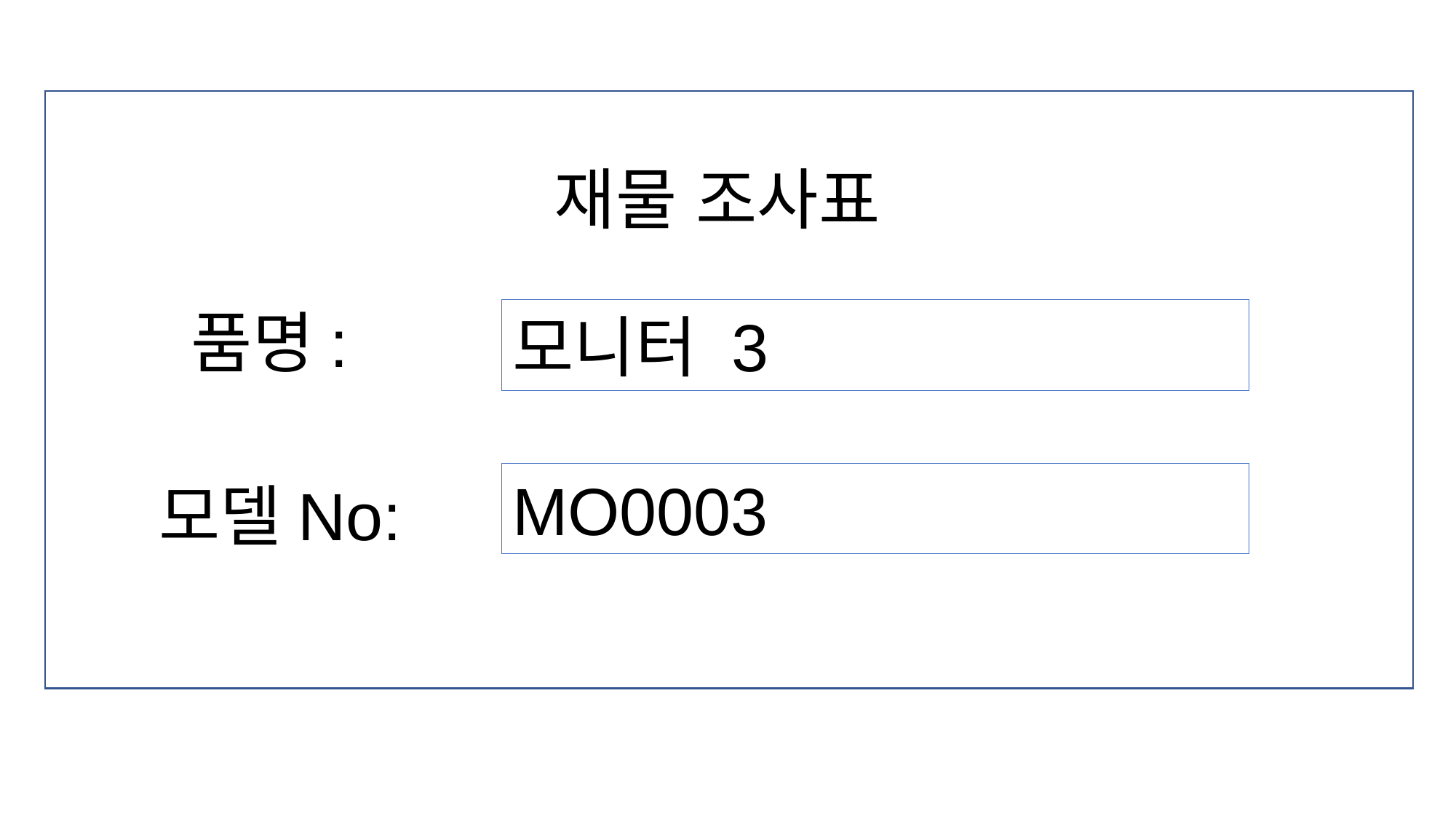

재물 조사표
품명:
모니터 3
MO0003
모델No: